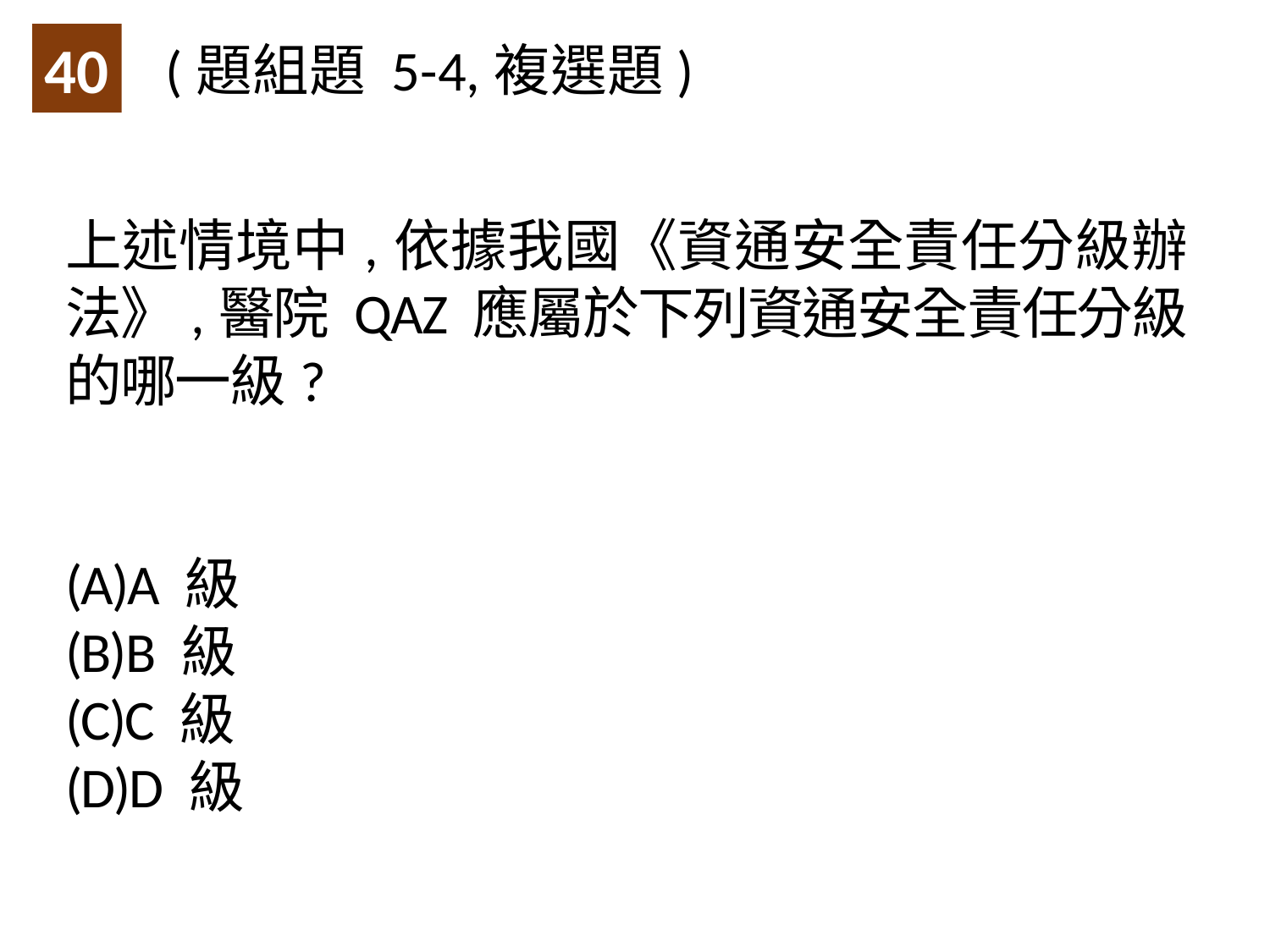

40
(題組題 5-4,複選題)
上述情境中,依據我國《資通安全責任分級辦法》,醫院 QAZ 應屬於下列資通安全責任分級的哪一級?

(A)A 級
(B)B 級
(C)C 級
(D)D 級